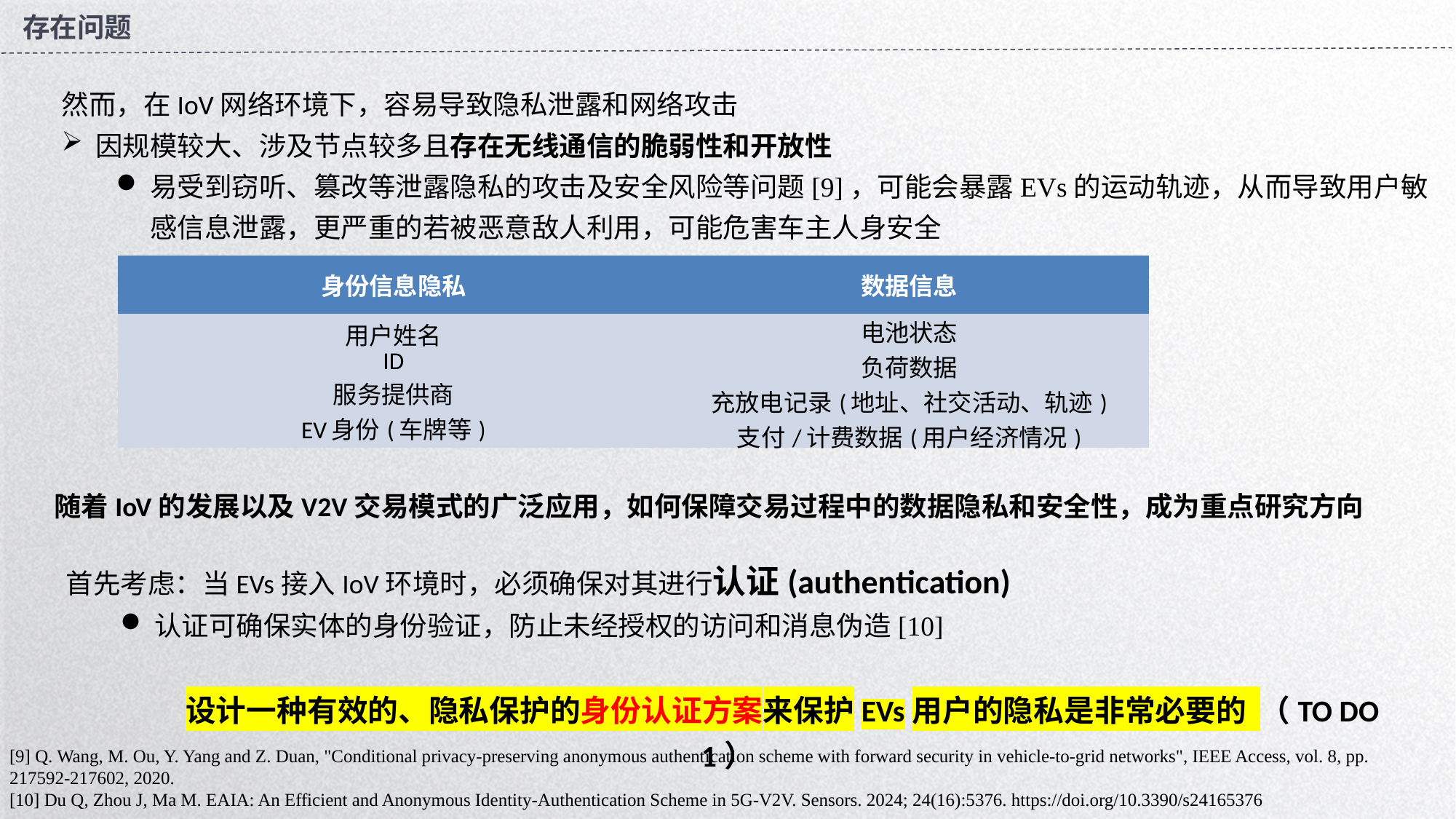

存在问题
然而，在IoV网络环境下，容易导致隐私泄露和网络攻击
因规模较大、涉及节点较多且存在无线通信的脆弱性和开放性
易受到窃听、篡改等泄露隐私的攻击及安全风险等问题[9]，可能会暴露EVs的运动轨迹，从而导致用户敏感信息泄露，更严重的若被恶意敌人利用，可能危害车主人身安全
| 身份信息隐私 | 数据信息 |
| --- | --- |
| 用户姓名 ID 服务提供商 EV身份(车牌等) | 电池状态 负荷数据 充放电记录(地址、社交活动、轨迹) 支付/计费数据(用户经济情况) |
随着IoV的发展以及V2V交易模式的广泛应用，如何保障交易过程中的数据隐私和安全性，成为重点研究方向
首先考虑：当EVs接入IoV环境时，必须确保对其进行认证(authentication)
认证可确保实体的身份验证，防止未经授权的访问和消息伪造[10]

	设计一种有效的、隐私保护的身份认证方案来保护EVs用户的隐私是非常必要的  （TO DO 1）
[9] Q. Wang, M. Ou, Y. Yang and Z. Duan, "Conditional privacy-preserving anonymous authentication scheme with forward security in vehicle-to-grid networks", IEEE Access, vol. 8, pp. 217592-217602, 2020.
[10] Du Q, Zhou J, Ma M. EAIA: An Efficient and Anonymous Identity-Authentication Scheme in 5G-V2V. Sensors. 2024; 24(16):5376. https://doi.org/10.3390/s24165376